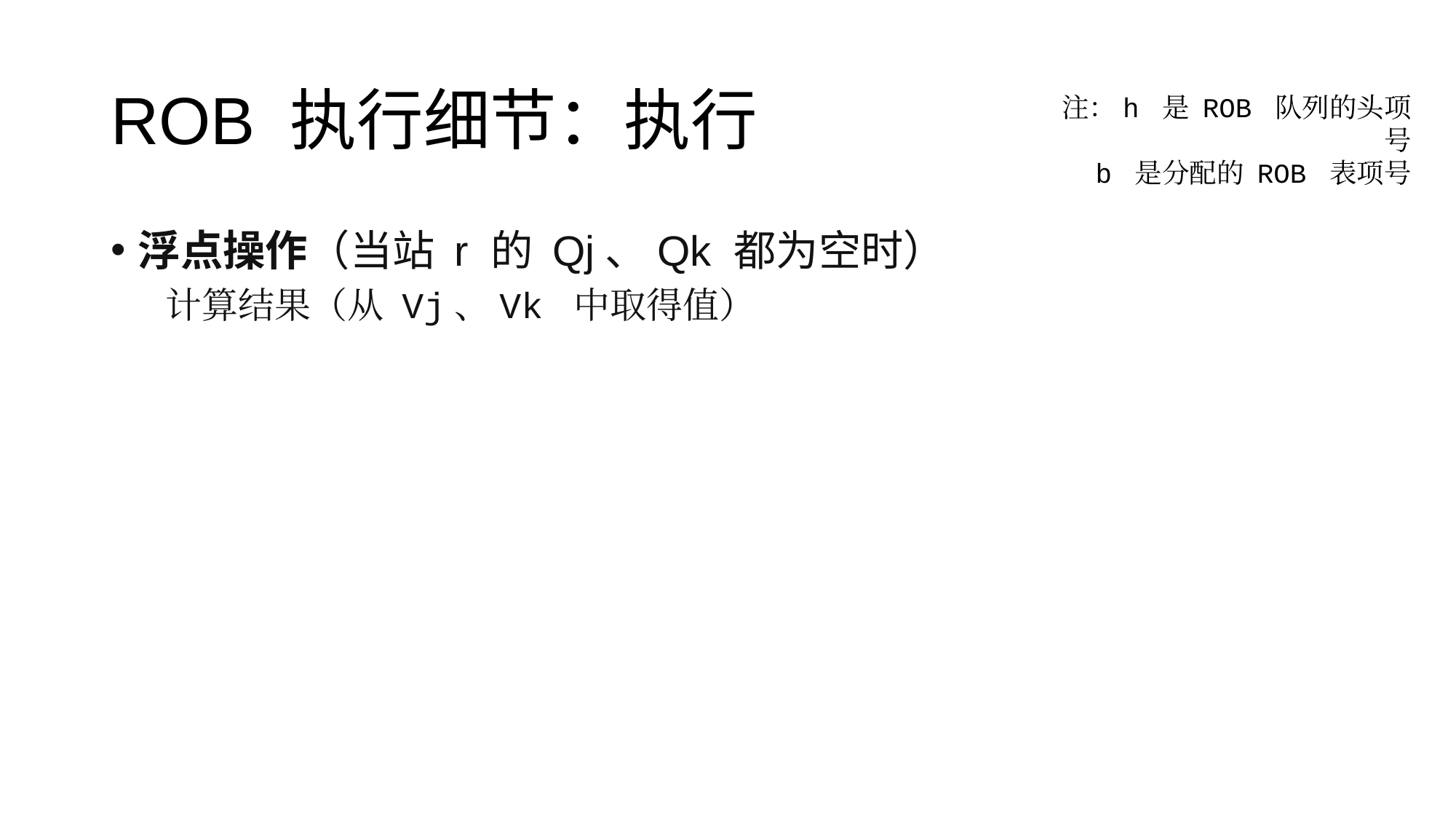

# ROB 执行细节：执行
注：h 是 ROB 队列的头项号
b 是分配的 ROB 表项号
浮点操作（当站 r 的 Qj、Qk 都为空时）
计算结果（从 Vj、Vk 中取得值）